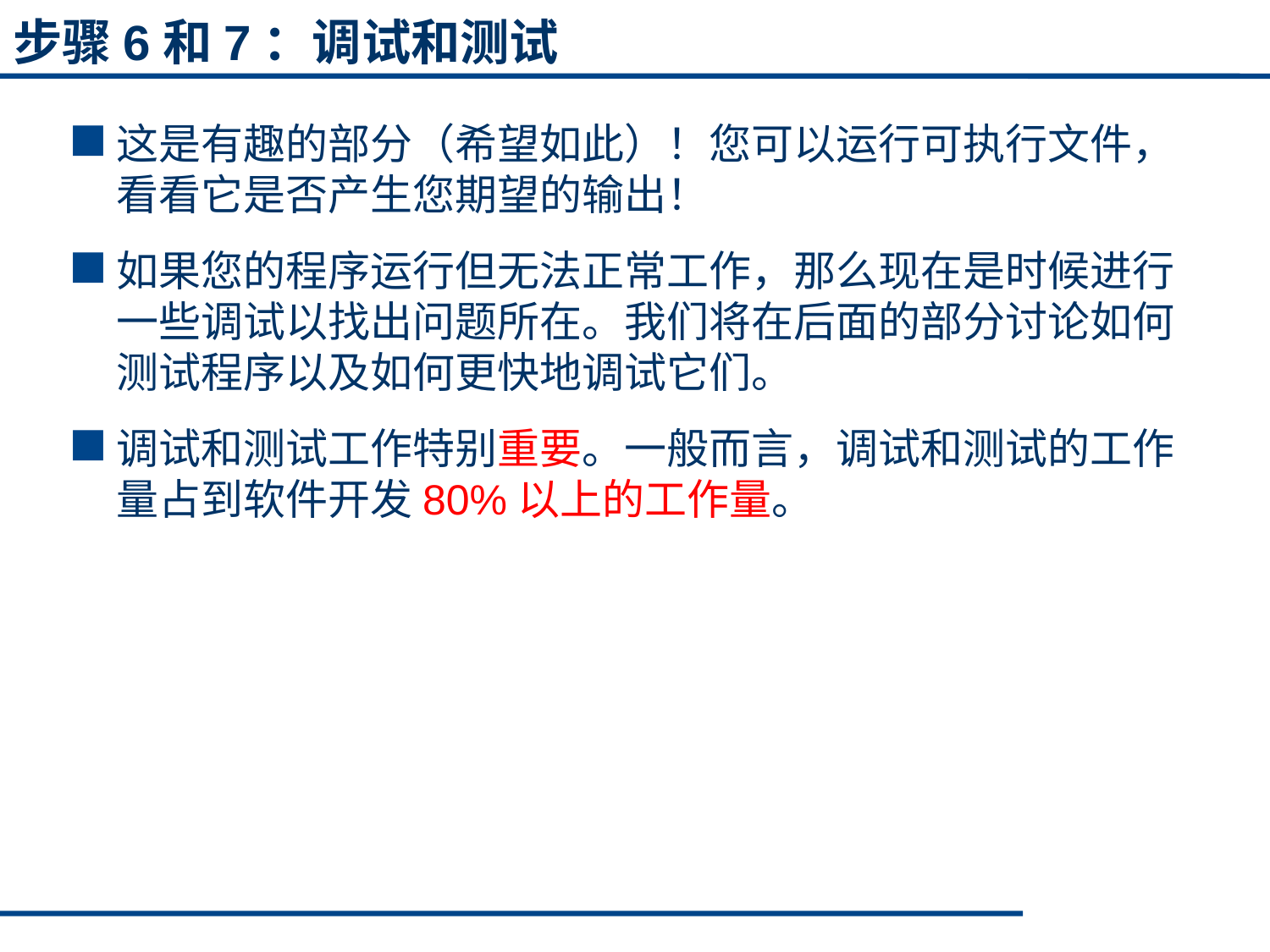

# 步骤6和7：调试和测试
这是有趣的部分（希望如此）！您可以运行可执行文件，
看看它是否产生您期望的输出！
如果您的程序运行但无法正常工作，那么现在是时候进行
一些调试以找出问题所在。我们将在后面的部分讨论如何
测试程序以及如何更快地调试它们。
调试和测试工作特别重要。一般而言，调试和测试的工作量占到软件开发80%以上的工作量。